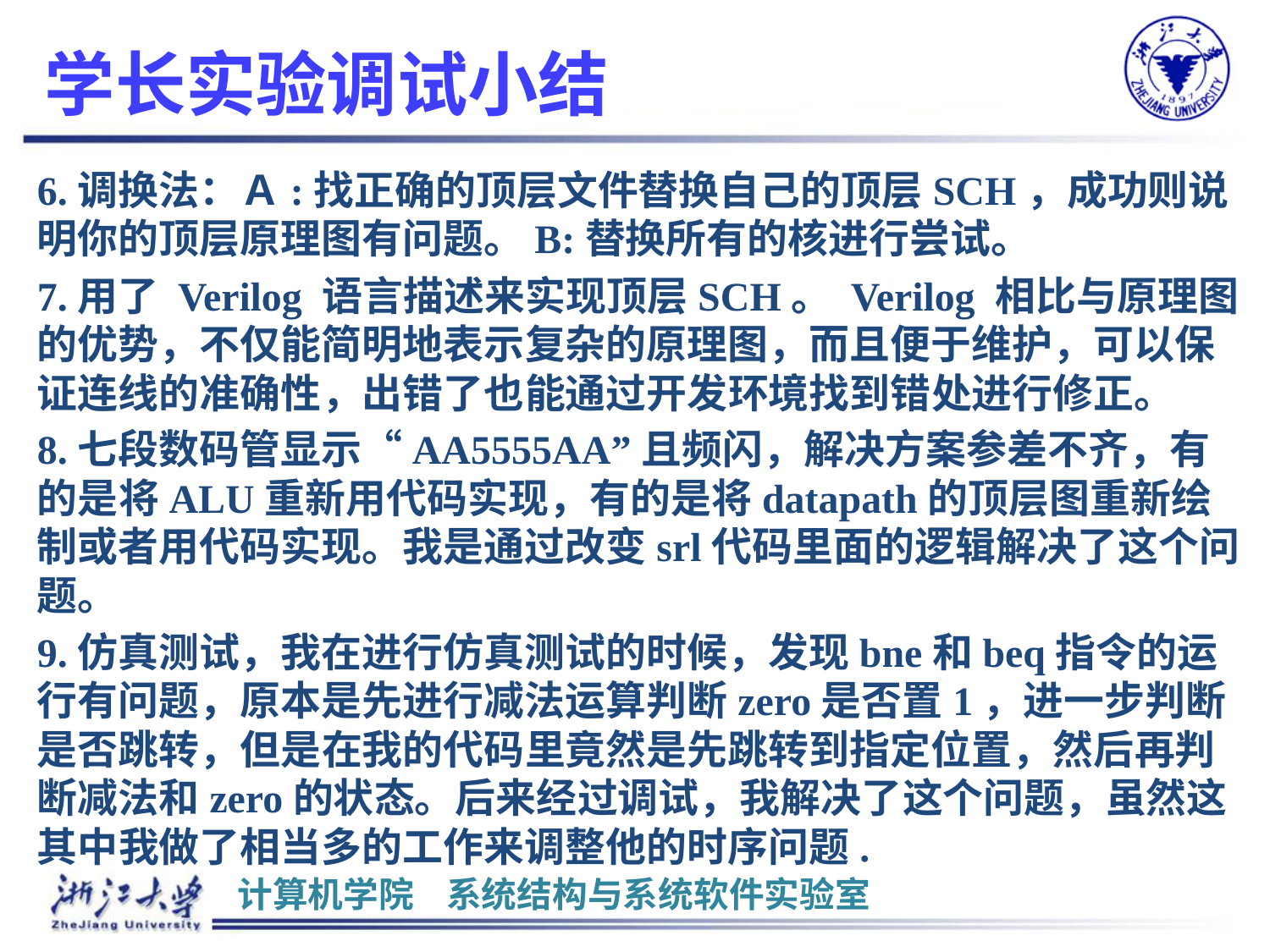

# 学长实验调试小结
6.调换法：Ａ:找正确的顶层文件替换自己的顶层SCH，成功则说明你的顶层原理图有问题。B:替换所有的核进行尝试。
7.用了 Verilog 语言描述来实现顶层SCH。 Verilog 相比与原理图的优势，不仅能简明地表示复杂的原理图，而且便于维护，可以保证连线的准确性，出错了也能通过开发环境找到错处进行修正。
8.七段数码管显示“AA5555AA”且频闪，解决方案参差不齐，有的是将ALU重新用代码实现，有的是将datapath的顶层图重新绘制或者用代码实现。我是通过改变srl代码里面的逻辑解决了这个问题。
9.仿真测试，我在进行仿真测试的时候，发现bne和beq指令的运行有问题，原本是先进行减法运算判断zero是否置1，进一步判断是否跳转，但是在我的代码里竟然是先跳转到指定位置，然后再判断减法和zero的状态。后来经过调试，我解决了这个问题，虽然这其中我做了相当多的工作来调整他的时序问题.